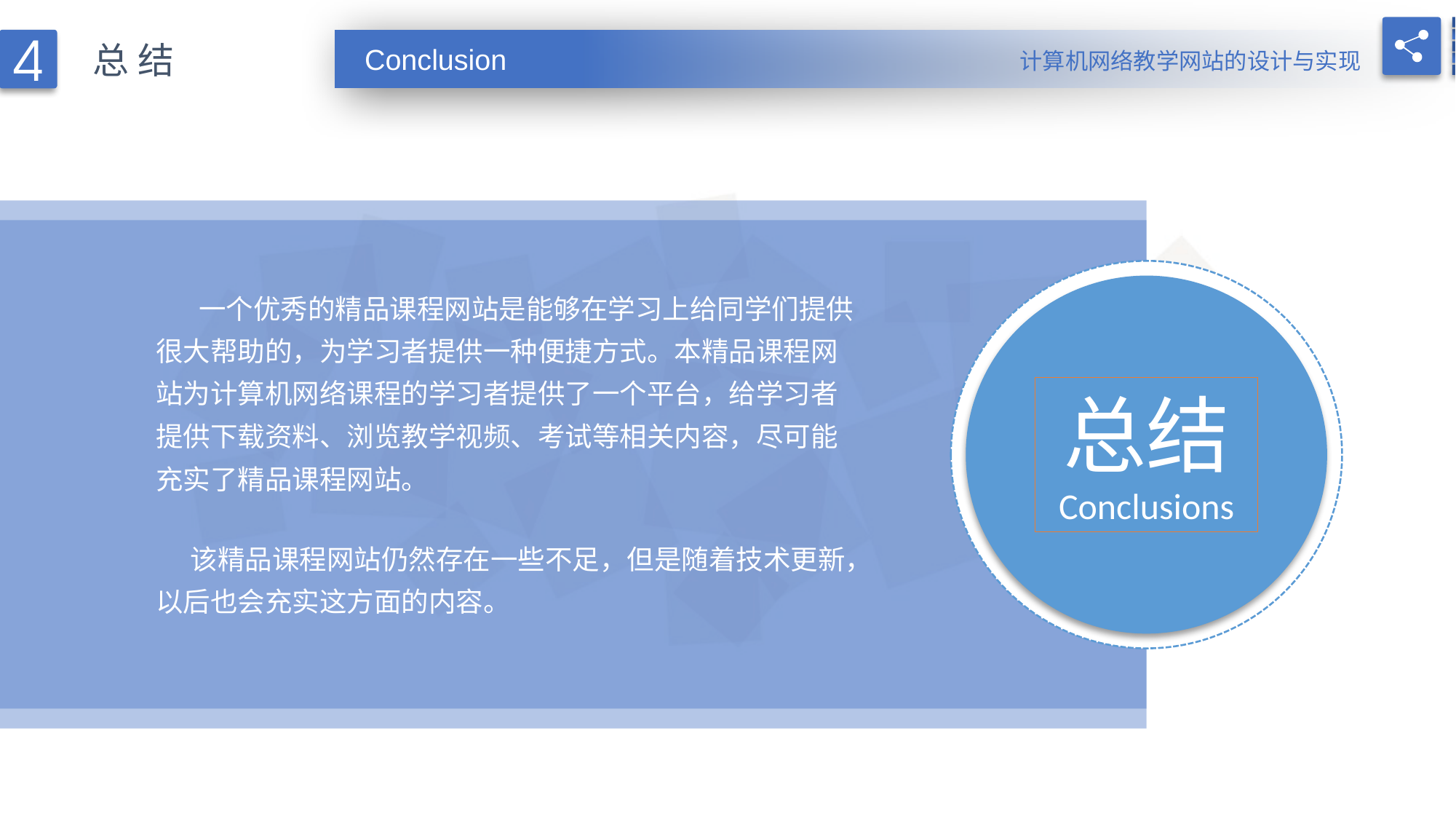

计算机网络教学网站的设计与实现

4

总结
Conclusion

总结
Conclusions
      一个优秀的精品课程网站是能够在学习上给同学们提供很大帮助的，为学习者提供一种便捷方式。本精品课程网站为计算机网络课程的学习者提供了一个平台，给学习者提供下载资料、浏览教学视频、考试等相关内容，尽可能充实了精品课程网站。

     该精品课程网站仍然存在一些不足，但是随着技术更新，以后也会充实这方面的内容。